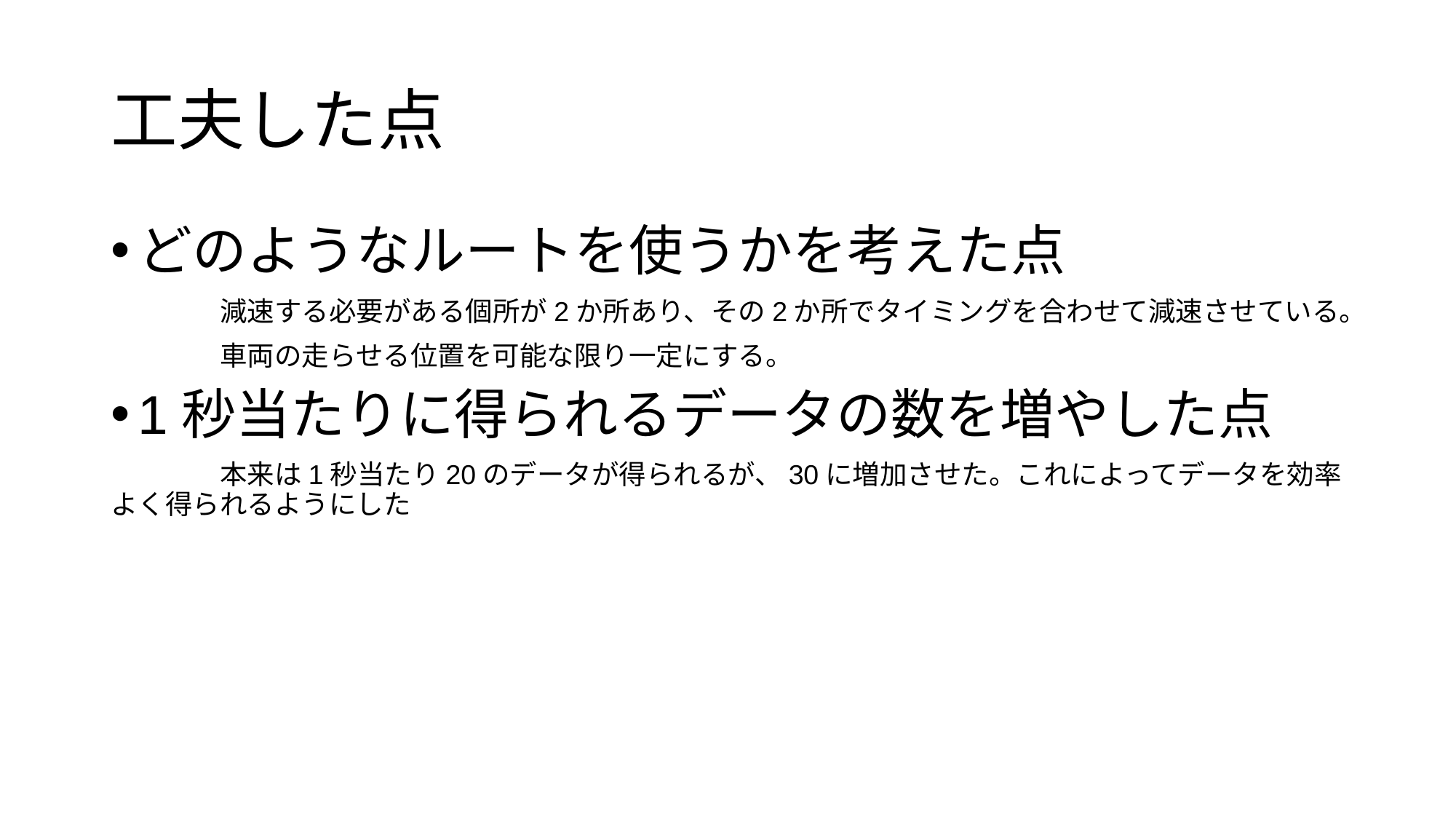

# 工夫した点
どのようなルートを使うかを考えた点
	減速する必要がある個所が2か所あり、その2か所でタイミングを合わせて減速させている。
	車両の走らせる位置を可能な限り一定にする。
1秒当たりに得られるデータの数を増やした点
	本来は1秒当たり20のデータが得られるが、30に増加させた。これによってデータを効率よく得られるようにした